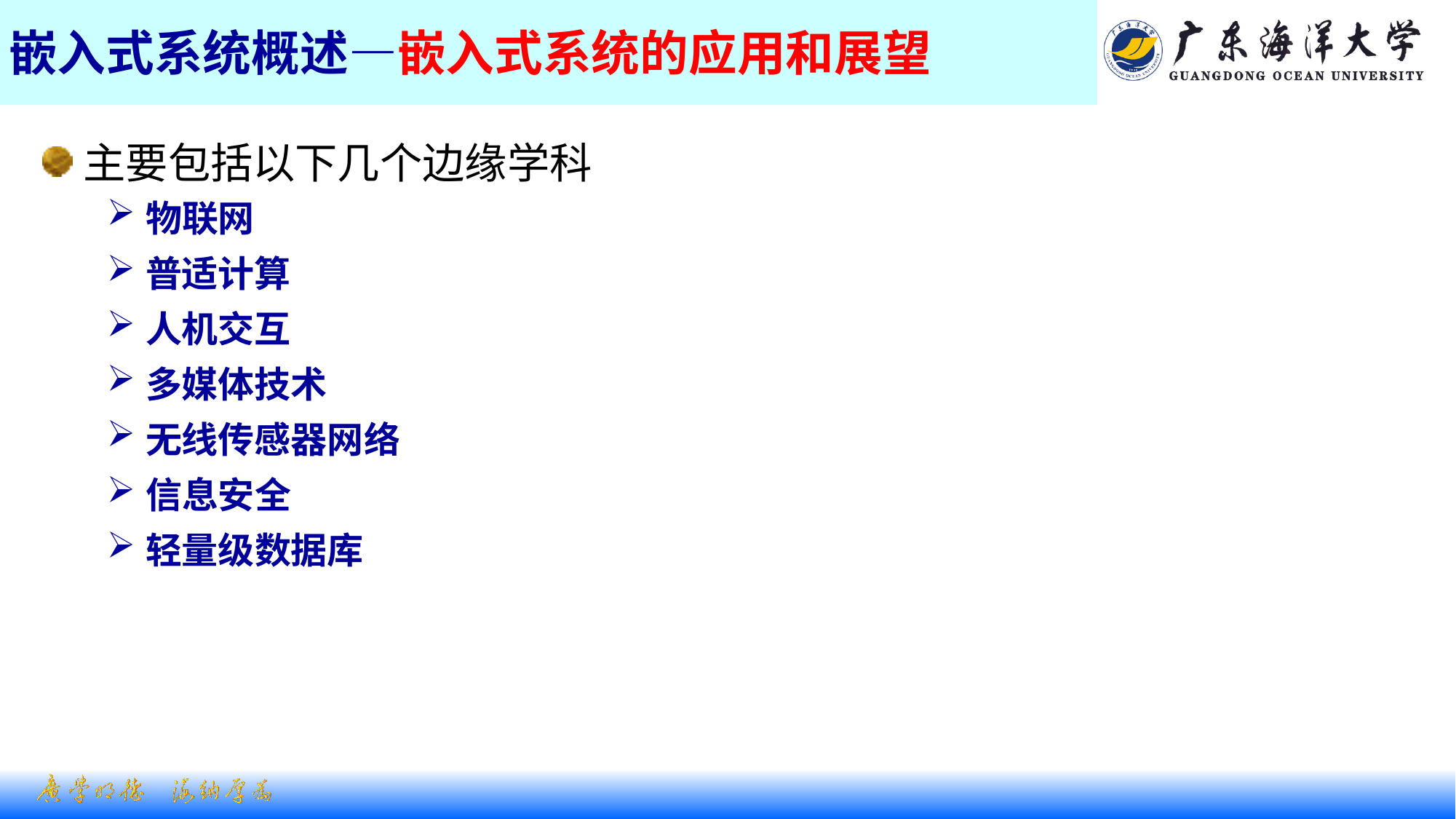

# 嵌入式系统概述—嵌入式系统的应用和展望
主要包括以下几个边缘学科
物联网
普适计算
人机交互
多媒体技术
无线传感器网络
信息安全
轻量级数据库

67